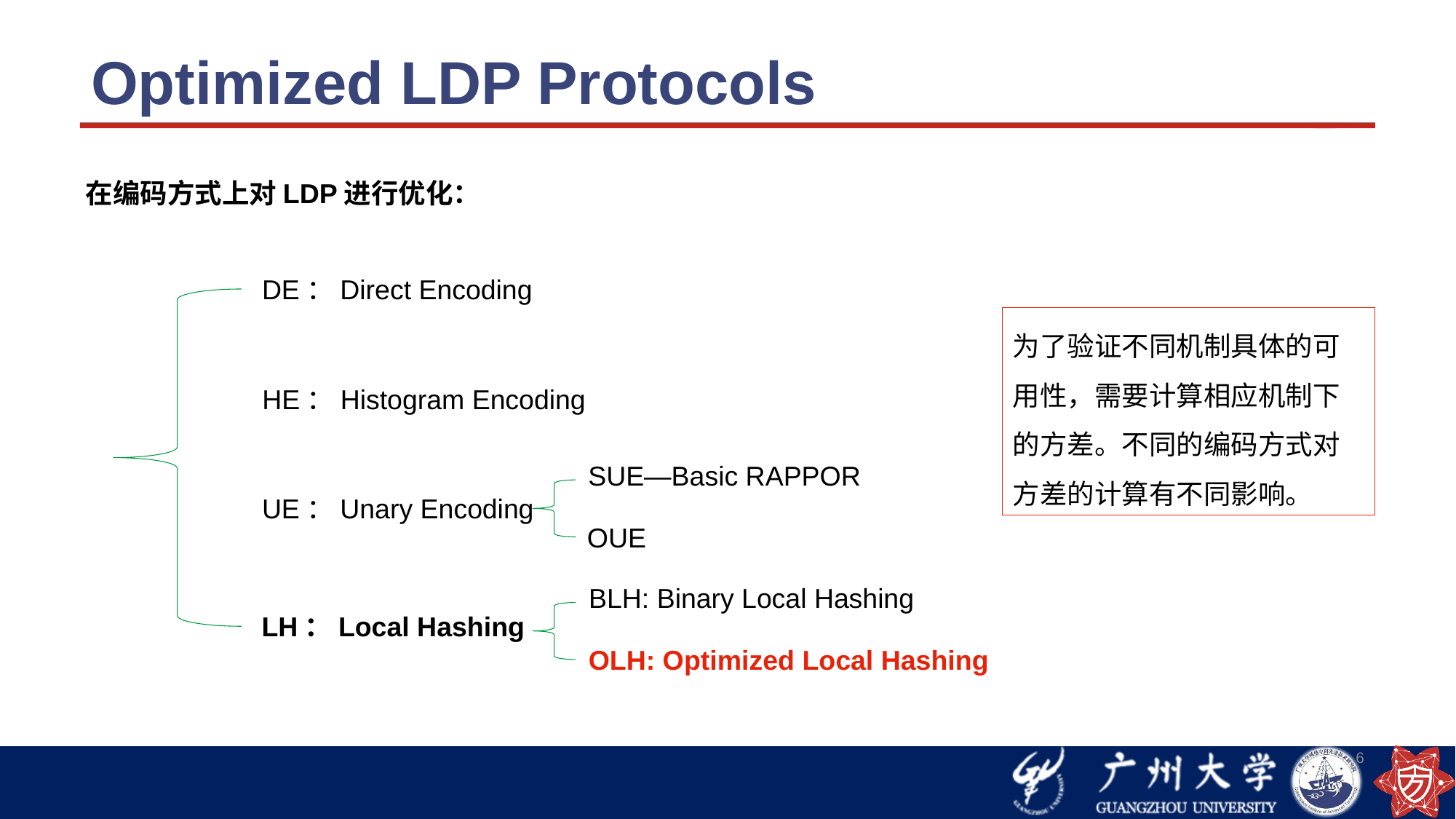

# Optimized LDP Protocols
在编码方式上对LDP进行优化：
DE：Direct Encoding

为了验证不同机制具体的可用性，需要计算相应机制下的方差。不同的编码方式对方差的计算有不同影响。
HE：Histogram Encoding
SUE—Basic RAPPOR

UE：Unary Encoding
OUE
BLH: Binary Local Hashing

LH：Local Hashing
OLH: Optimized Local Hashing
6